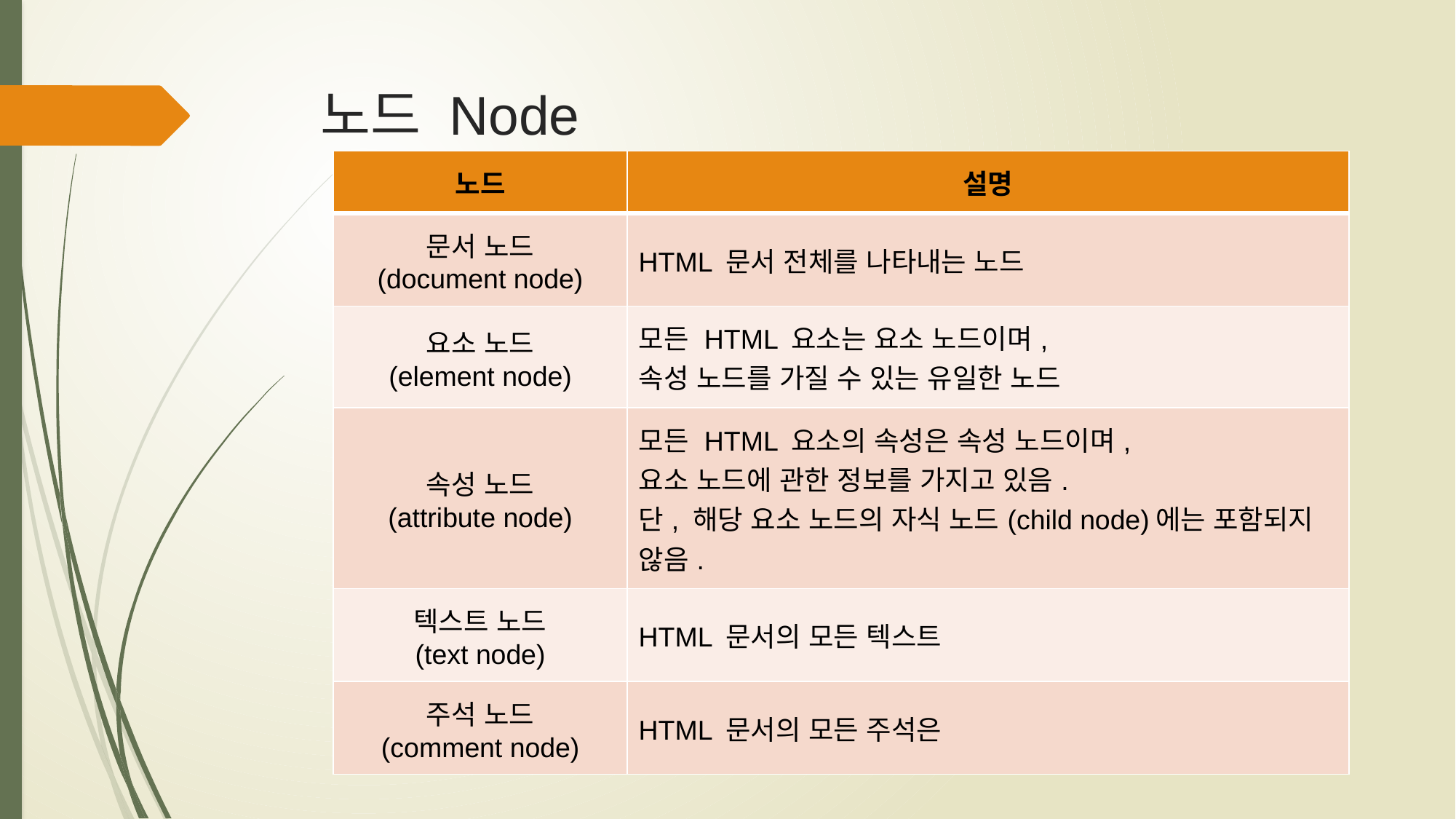

# 노드 Node
| 노드 | 설명 |
| --- | --- |
| 문서 노드 (document node) | HTML 문서 전체를 나타내는 노드 |
| 요소 노드 (element node) | 모든 HTML 요소는 요소 노드이며, 속성 노드를 가질 수 있는 유일한 노드 |
| 속성 노드 (attribute node) | 모든 HTML 요소의 속성은 속성 노드이며, 요소 노드에 관한 정보를 가지고 있음. 단, 해당 요소 노드의 자식 노드(child node)에는 포함되지 않음. |
| 텍스트 노드 (text node) | HTML 문서의 모든 텍스트 |
| 주석 노드 (comment node) | HTML 문서의 모든 주석은 |